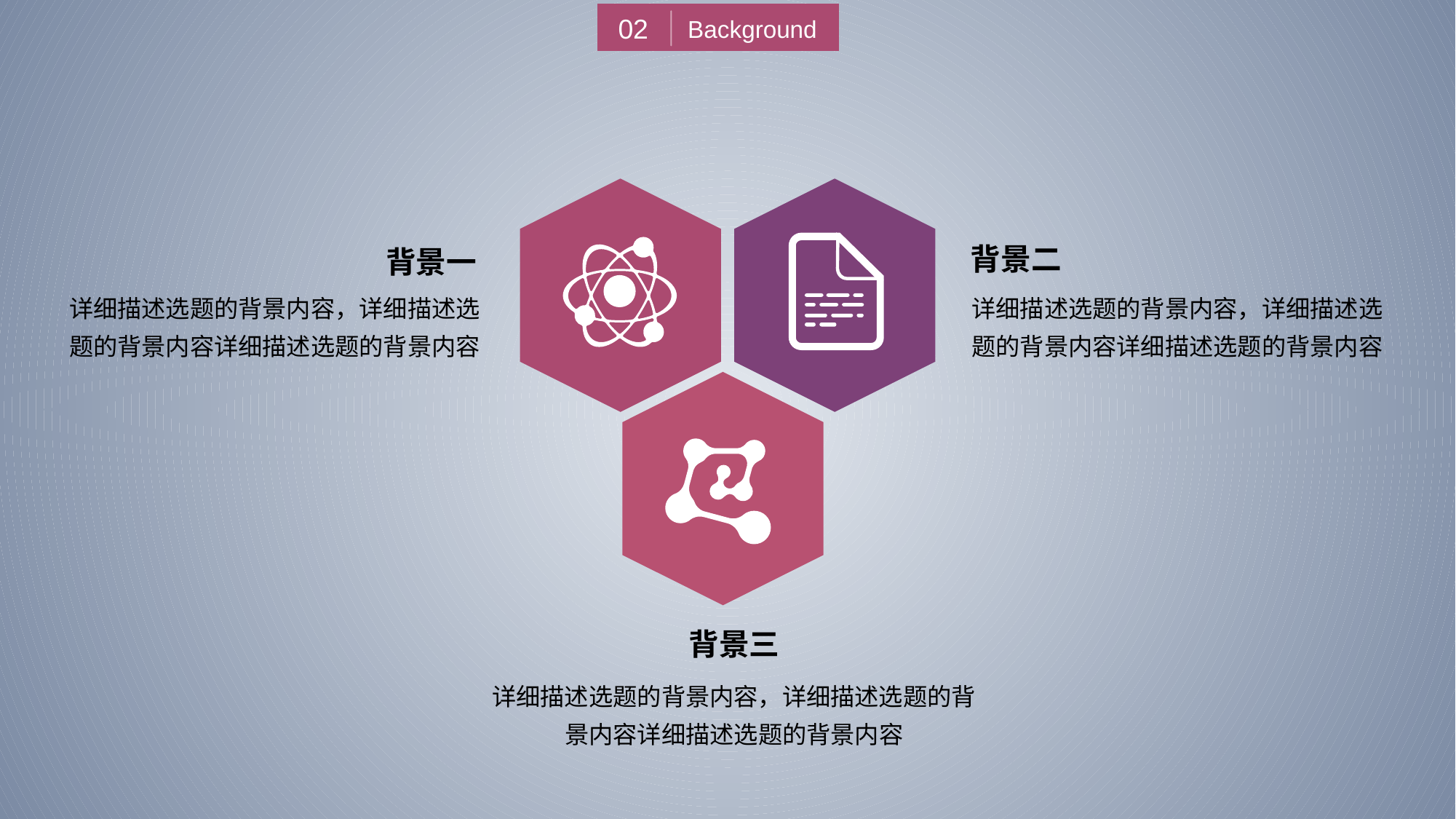

02
Background

背景二
背景一
详细描述选题的背景内容，详细描述选题的背景内容详细描述选题的背景内容
详细描述选题的背景内容，详细描述选题的背景内容详细描述选题的背景内容

背景三
详细描述选题的背景内容，详细描述选题的背景内容详细描述选题的背景内容